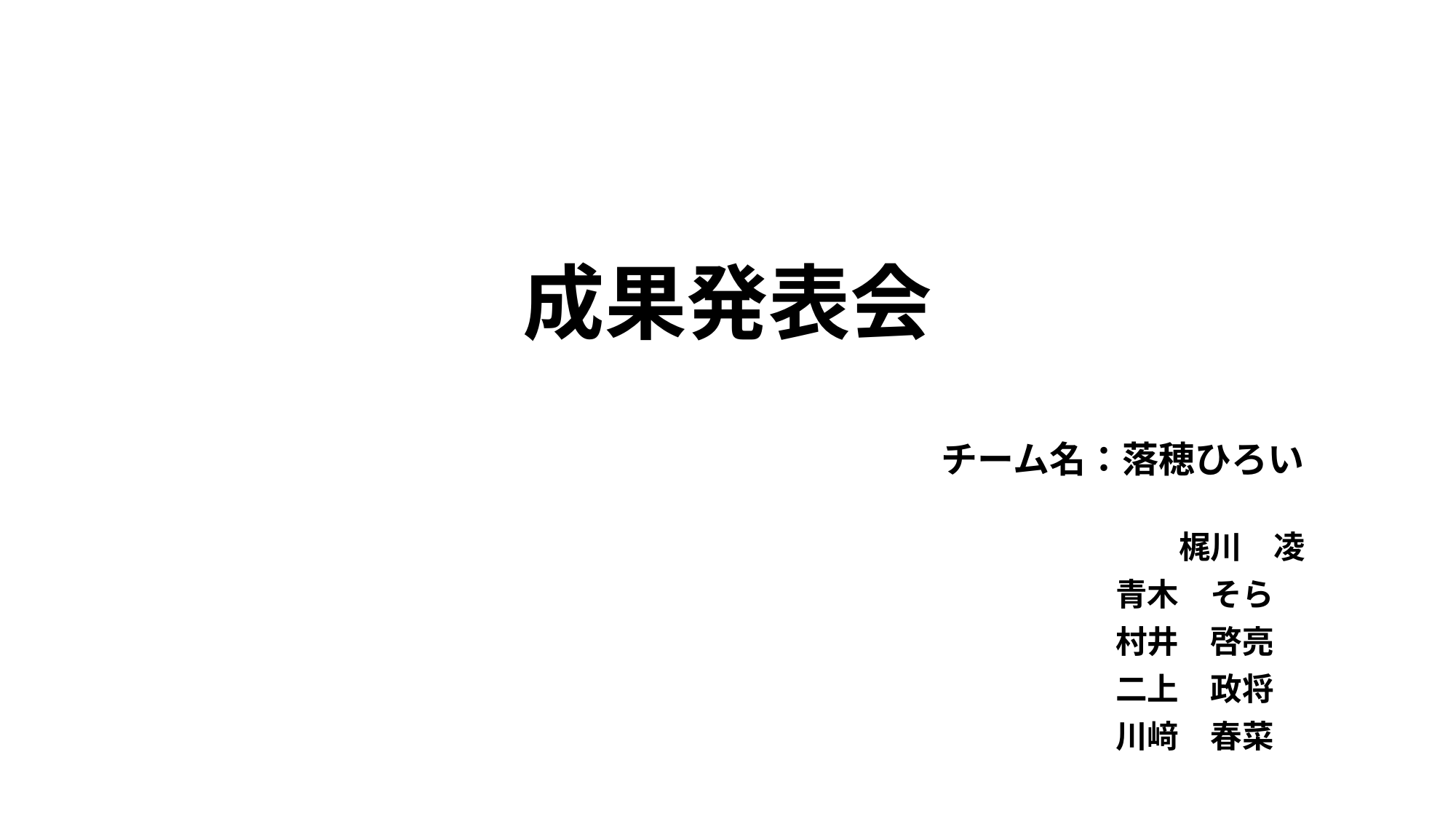

# 成果発表会
チーム名：落穂ひろい

　　　　　　　梶川　凌
	　　青木　そら
	　　村井　啓亮
	　　二上　政将
	　　川﨑　春菜